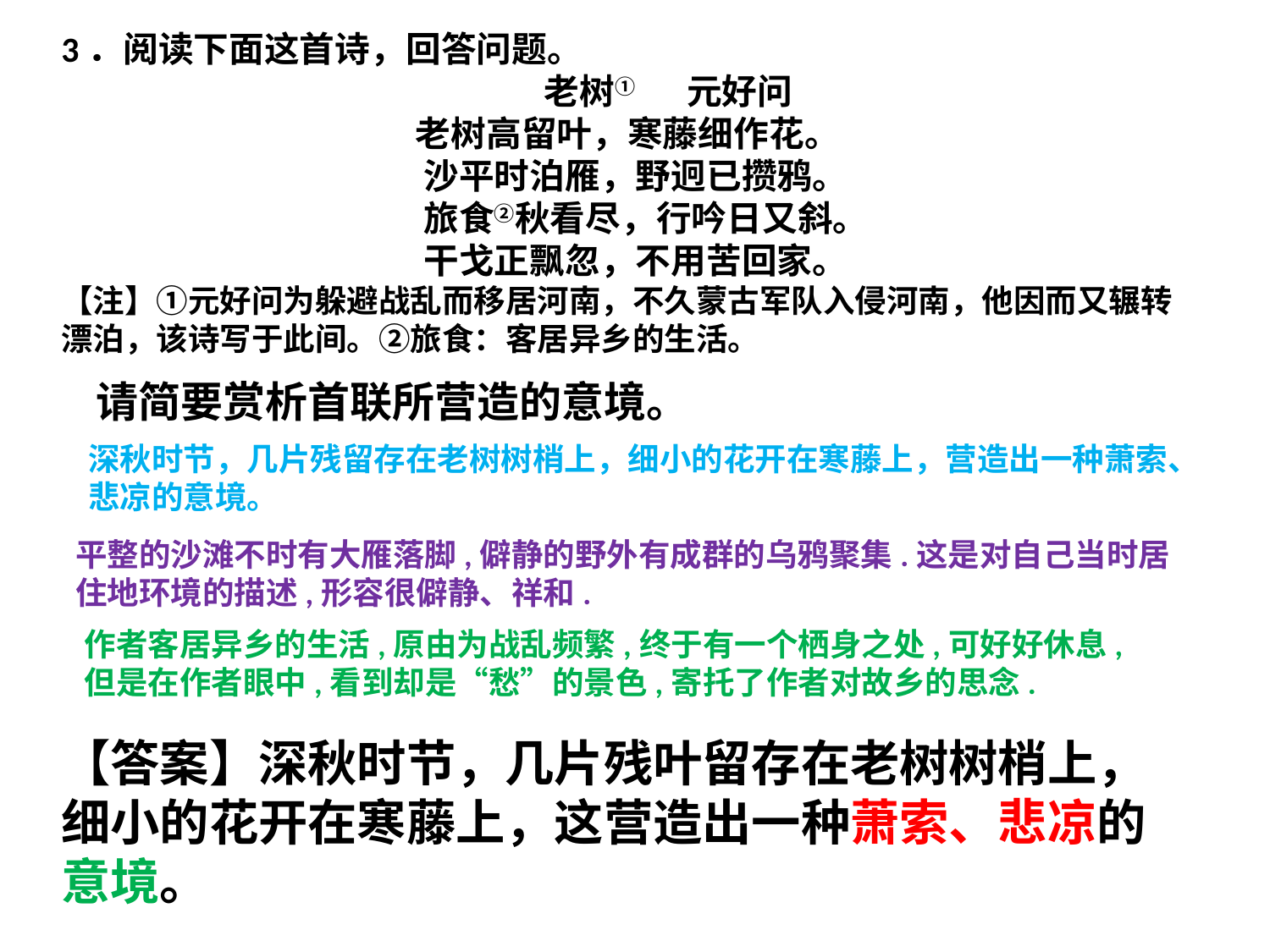

3．阅读下面这首诗，回答问题。
                                                           老树①           元好问
                                           老树高留叶，寒藤细作花。
                                            沙平时泊雁，野迥已攒鸦。
                                            旅食②秋看尽，行吟日又斜。
                                            干戈正飘忽，不用苦回家。
【注】①元好问为躲避战乱而移居河南，不久蒙古军队入侵河南，他因而又辗转漂泊，该诗写于此间。②旅食：客居异乡的生活。
请简要赏析首联所营造的意境。
深秋时节，几片残留存在老树树梢上，细小的花开在寒藤上，营造出一种萧索、悲凉的意境。
平整的沙滩不时有大雁落脚,僻静的野外有成群的乌鸦聚集.这是对自己当时居住地环境的描述,形容很僻静、祥和.
作者客居异乡的生活,原由为战乱频繁,终于有一个栖身之处,可好好休息,但是在作者眼中,看到却是“愁”的景色,寄托了作者对故乡的思念.
【答案】深秋时节，几片残叶留存在老树树梢上，细小的花开在寒藤上，这营造出一种萧索、悲凉的意境。